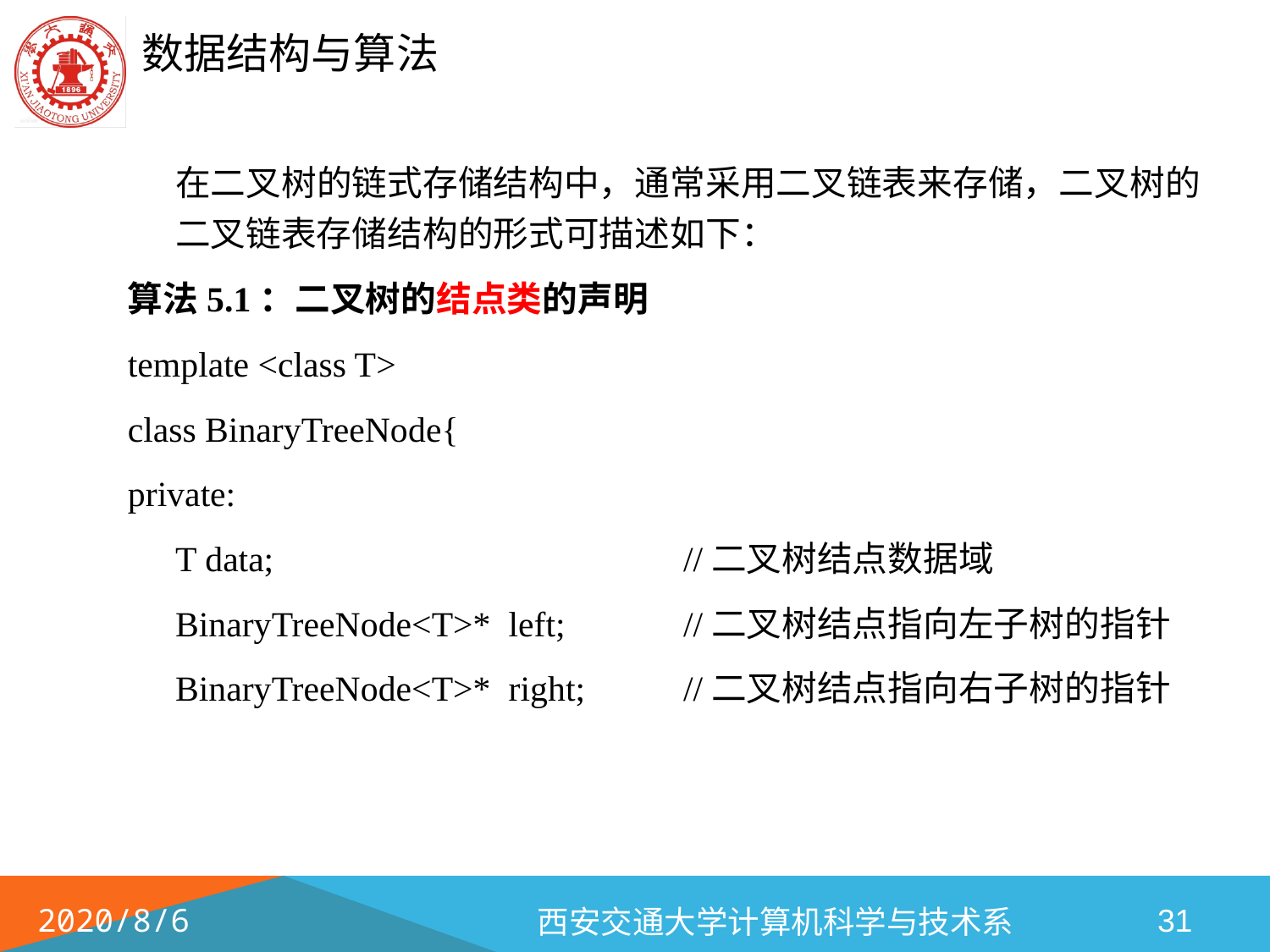

在二叉树的链式存储结构中，通常采用二叉链表来存储，二叉树的二叉链表存储结构的形式可描述如下：
算法5.1：二叉树的结点类的声明
template <class T>
class BinaryTreeNode{
private:
    	T data;           			//二叉树结点数据域
    	BinaryTreeNode<T>*  left; 	//二叉树结点指向左子树的指针
	BinaryTreeNode<T>*  right; 	//二叉树结点指向右子树的指针